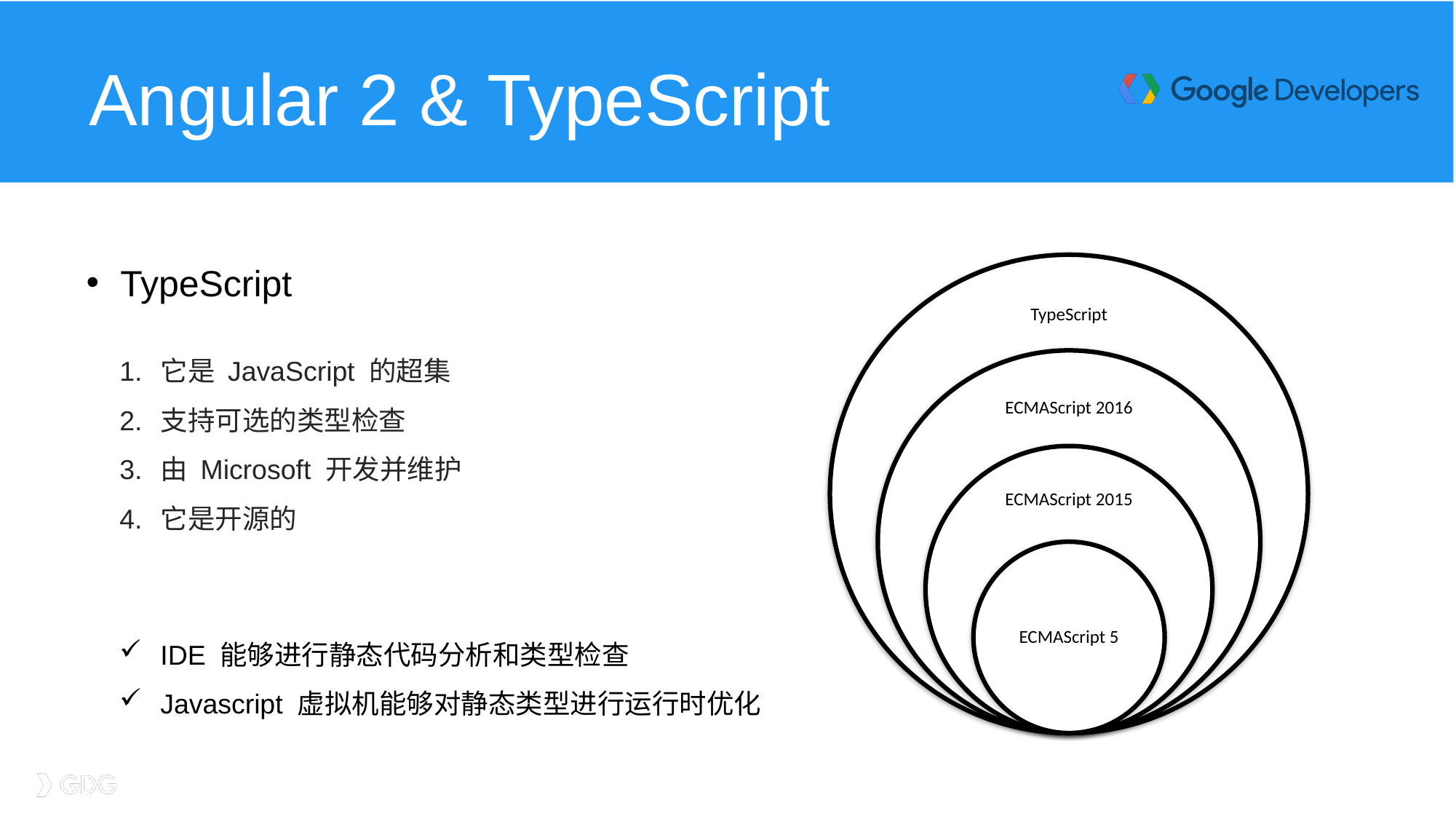

# Angular 2 & TypeScript
TypeScript
TypeScript
ECMAScript 2016
ECMAScript 2015
ECMAScript 5
它是 JavaScript 的超集
支持可选的类型检查
由 Microsoft 开发并维护
它是开源的
IDE 能够进行静态代码分析和类型检查
Javascript 虚拟机能够对静态类型进行运行时优化